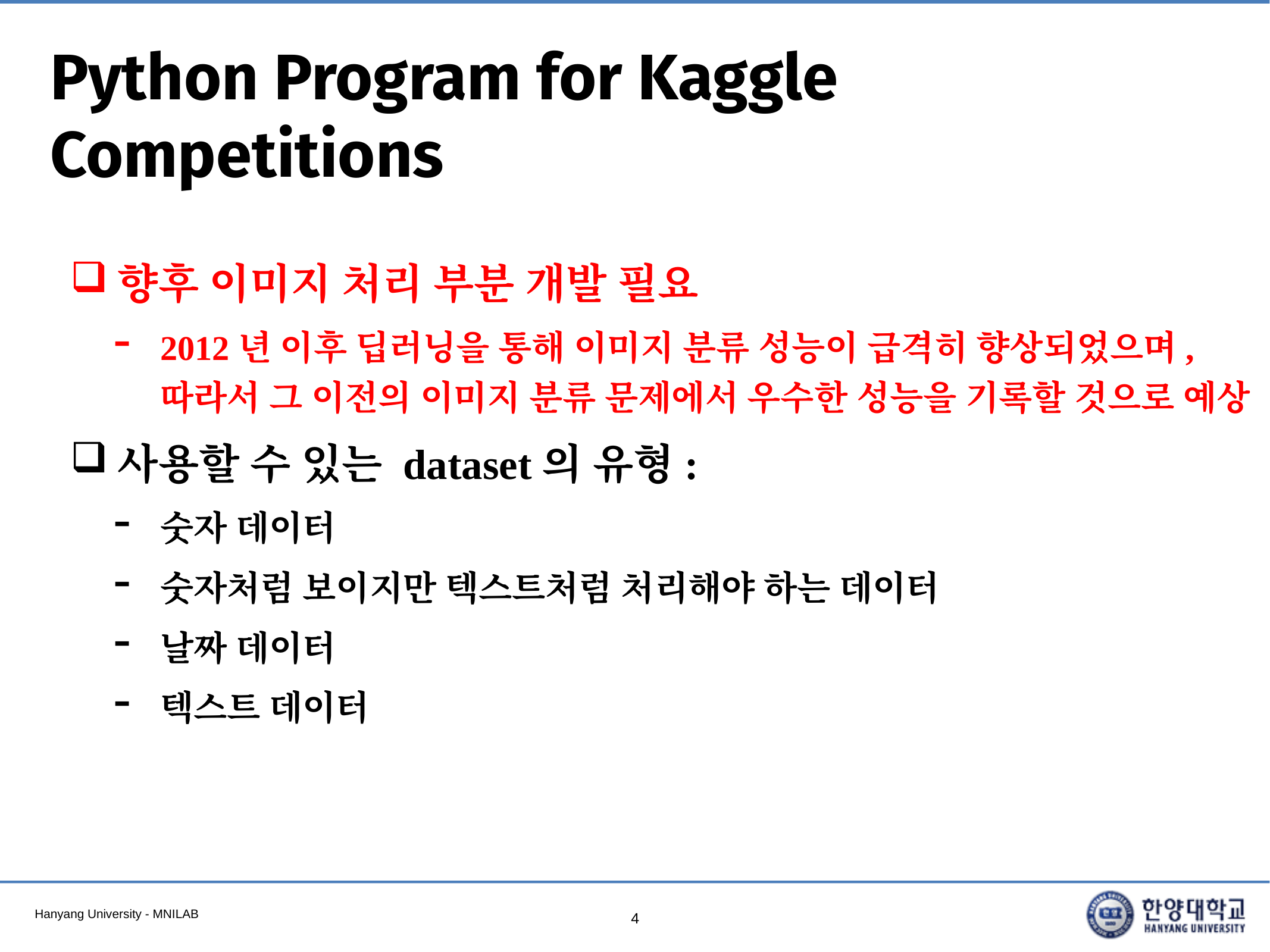

# Python Program for Kaggle Competitions
향후 이미지 처리 부분 개발 필요
2012년 이후 딥러닝을 통해 이미지 분류 성능이 급격히 향상되었으며, 따라서 그 이전의 이미지 분류 문제에서 우수한 성능을 기록할 것으로 예상
사용할 수 있는 dataset의 유형:
숫자 데이터
숫자처럼 보이지만 텍스트처럼 처리해야 하는 데이터
날짜 데이터
텍스트 데이터
4